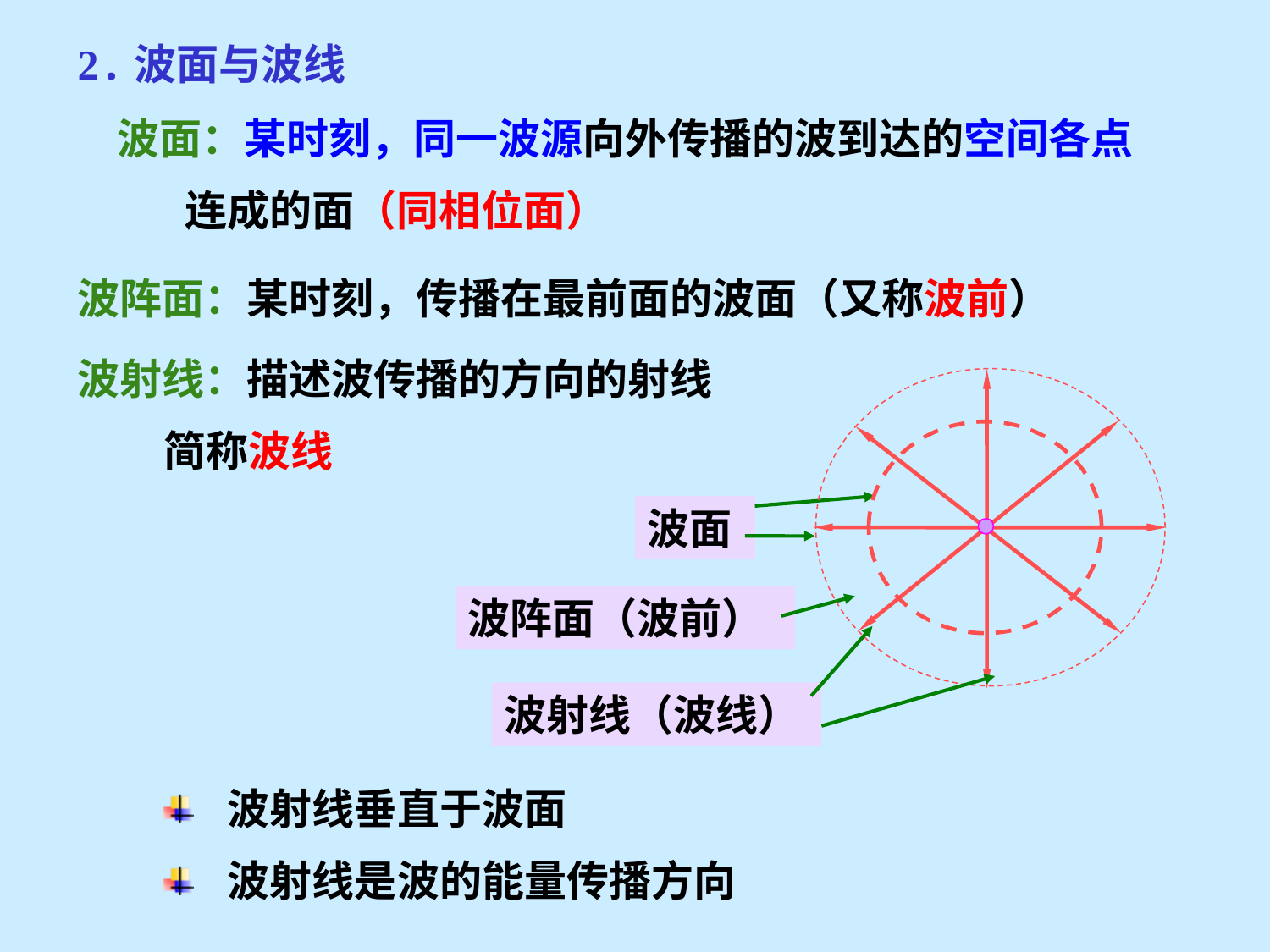

2.波面与波线
波面：某时刻，同一波源向外传播的波到达的空间各点
      连成的面（同相位面）
波阵面：某时刻，传播在最前面的波面（又称波前）
波射线：描述波传播的方向的射线
        简称波线

波面

波阵面（波前）

波射线（波线）
波射线垂直于波面
波射线是波的能量传播方向
6